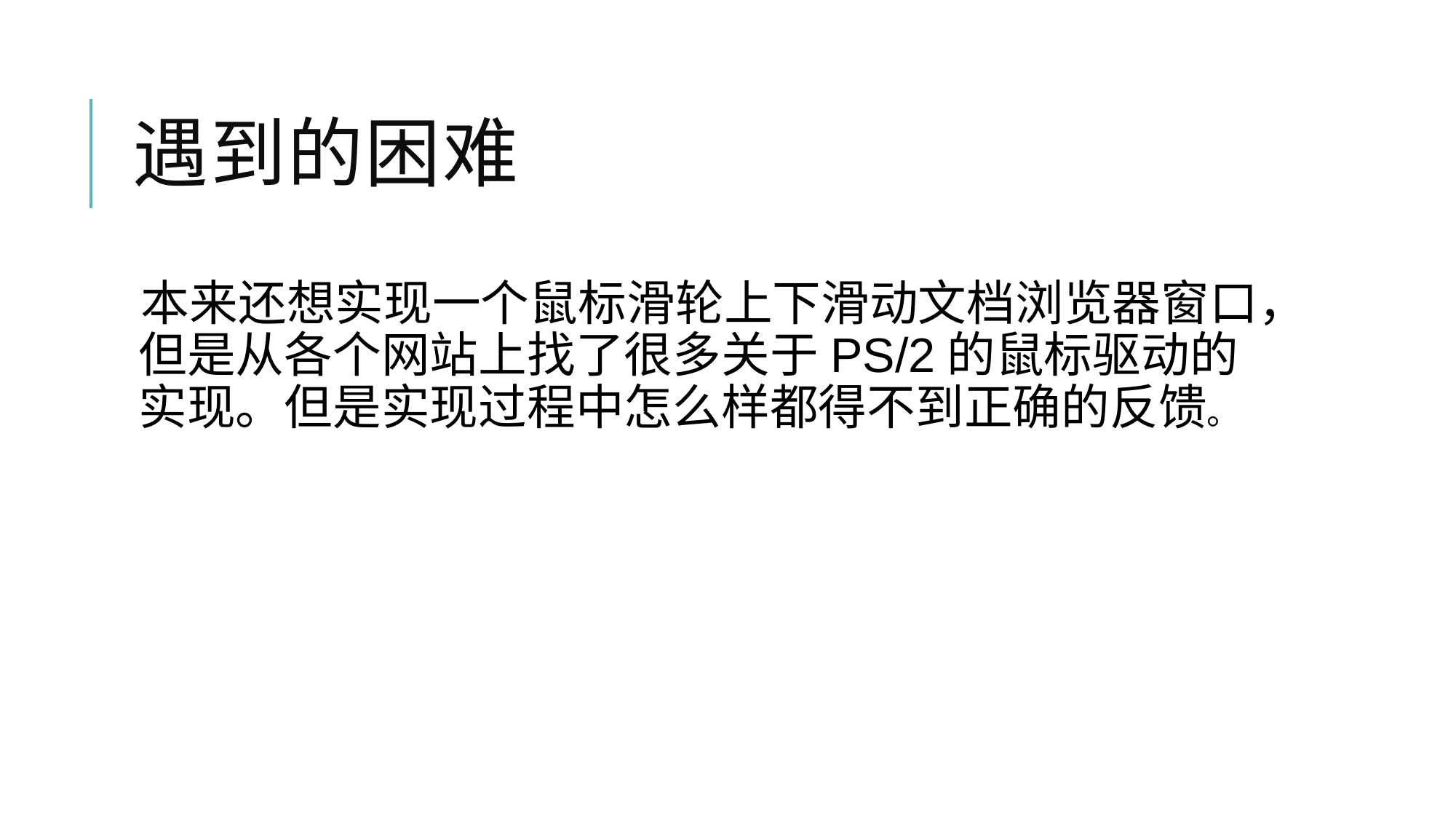

# 遇到的困难
本来还想实现一个鼠标滑轮上下滑动文档浏览器窗口，但是从各个网站上找了很多关于PS/2的鼠标驱动的实现。但是实现过程中怎么样都得不到正确的反馈。